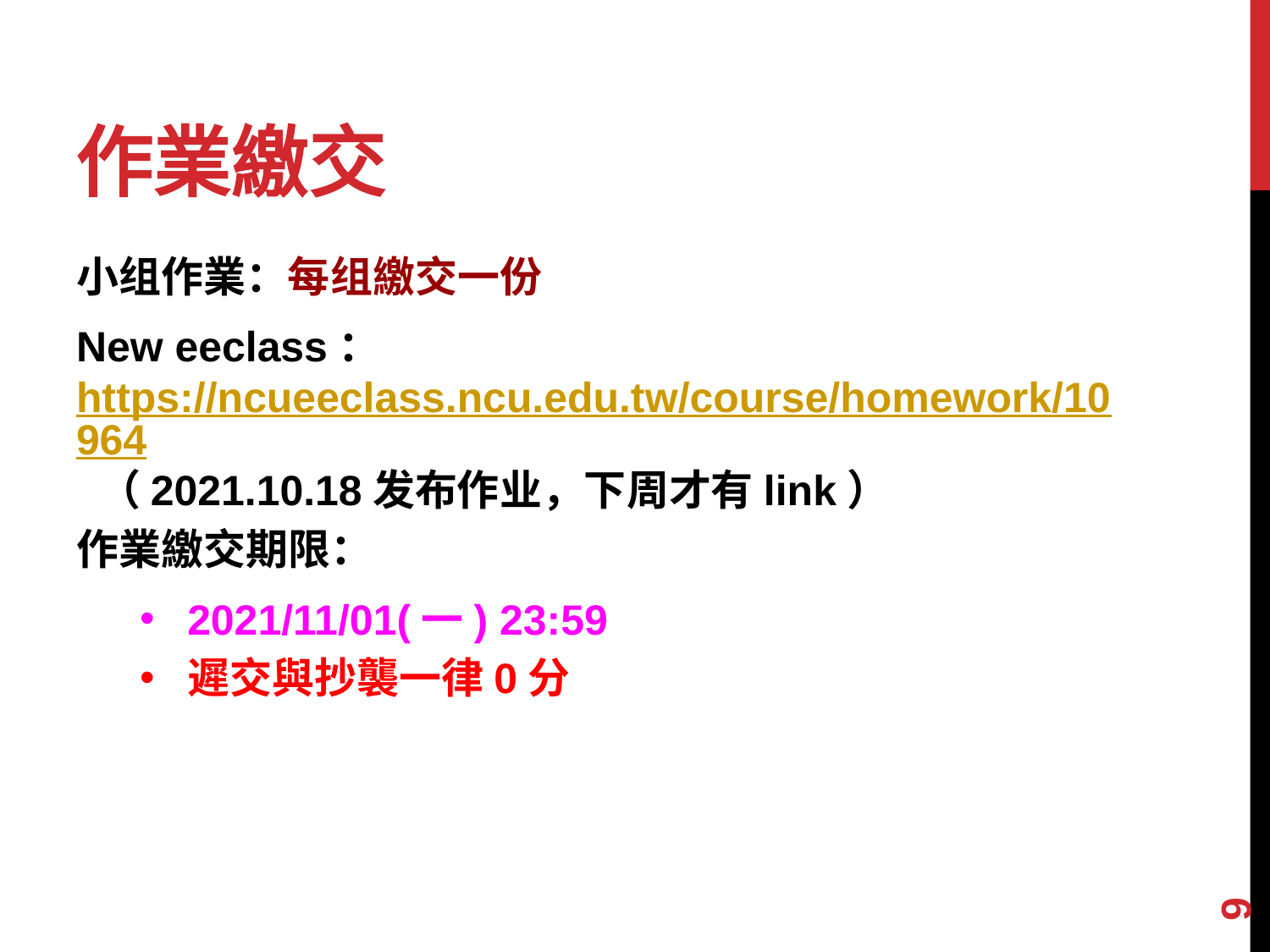

# 作業繳交
小组作業：每组繳交一份
New eeclass：https://ncueeclass.ncu.edu.tw/course/homework/10964 （2021.10.18发布作业，下周才有link）
作業繳交期限：
2021/11/01(一) 23:59
遲交與抄襲一律0分

9